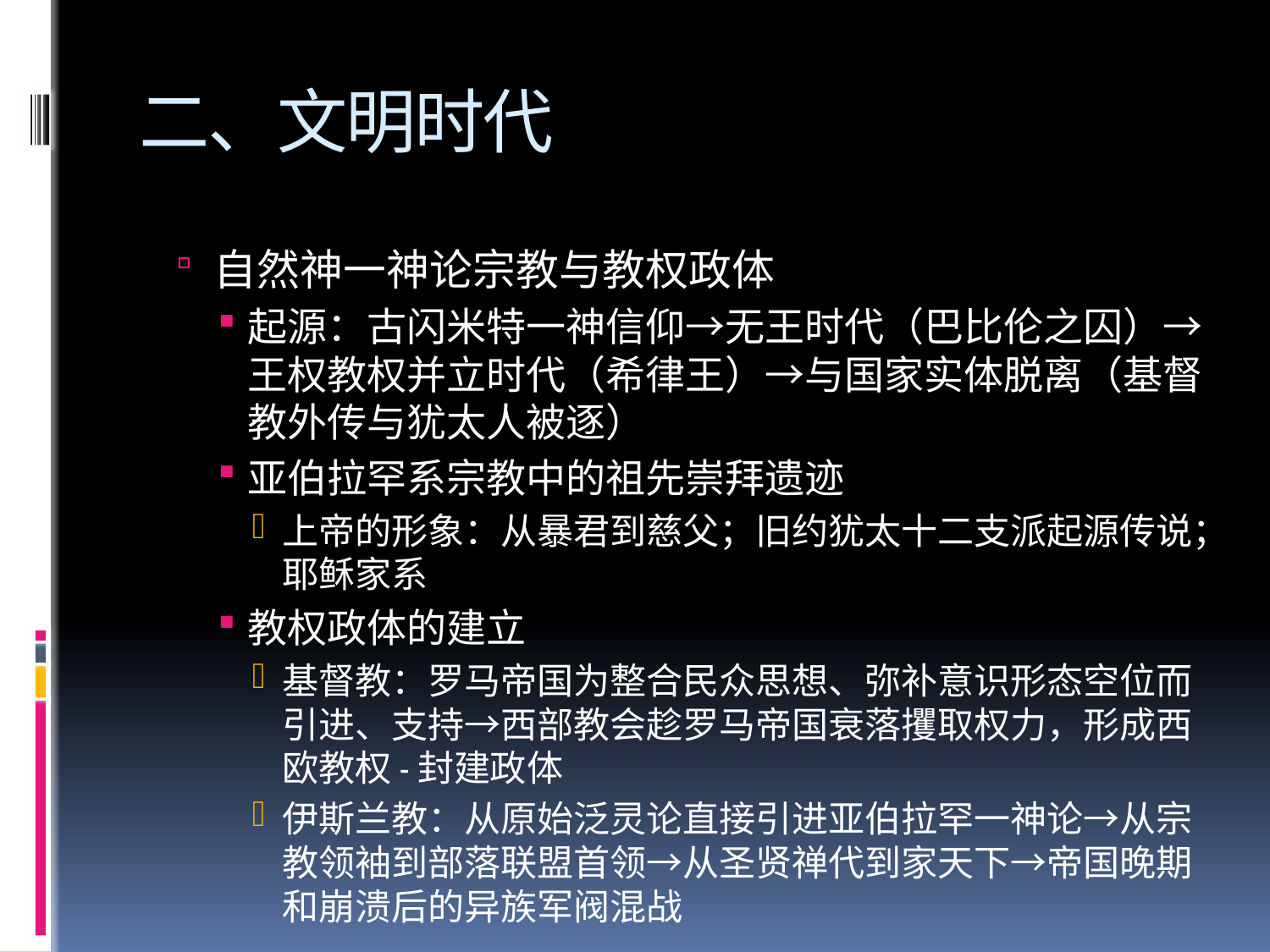

# 二、文明时代
自然神一神论宗教与教权政体
起源：古闪米特一神信仰→无王时代（巴比伦之囚）→王权教权并立时代（希律王）→与国家实体脱离（基督教外传与犹太人被逐）
亚伯拉罕系宗教中的祖先崇拜遗迹
上帝的形象：从暴君到慈父；旧约犹太十二支派起源传说；耶稣家系
教权政体的建立
基督教：罗马帝国为整合民众思想、弥补意识形态空位而引进、支持→西部教会趁罗马帝国衰落攫取权力，形成西欧教权-封建政体
伊斯兰教：从原始泛灵论直接引进亚伯拉罕一神论→从宗教领袖到部落联盟首领→从圣贤禅代到家天下→帝国晚期和崩溃后的异族军阀混战